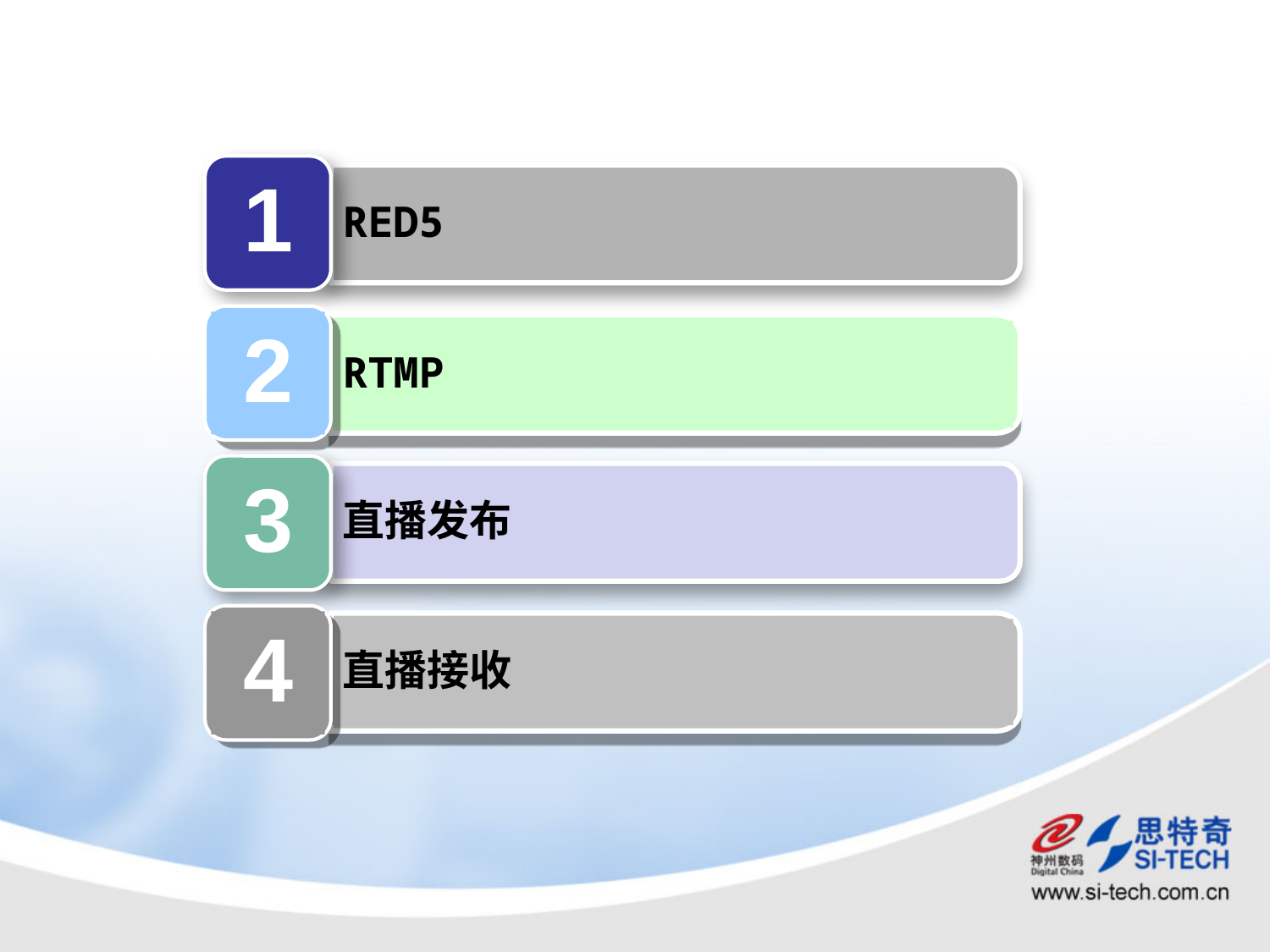

1

RED5

2

RTMP

3

直播发布

4

直播接收